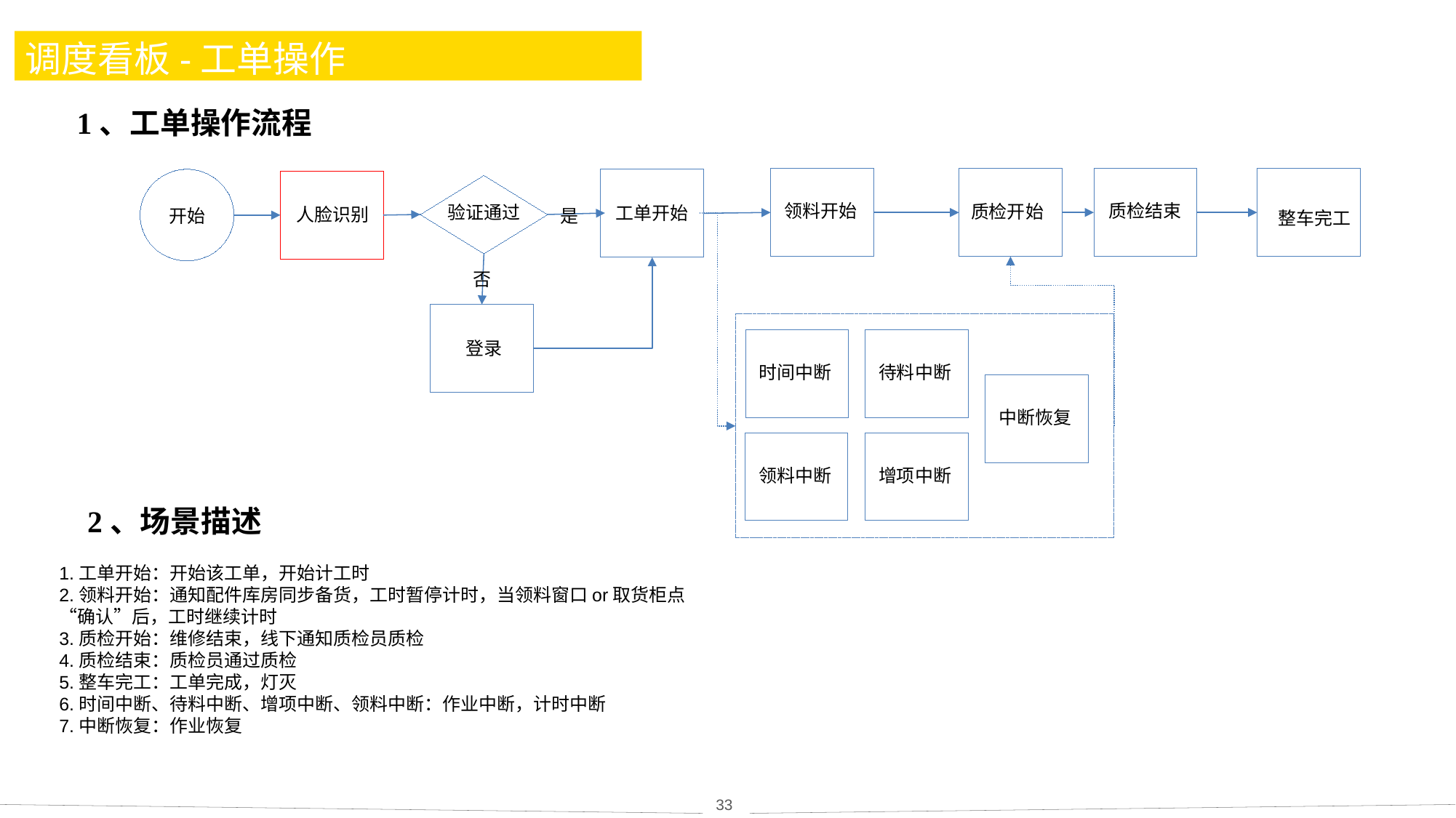

# 调度看板-工单操作
1、工单操作流程

领料开始

质检开始

质检结束

整车完工

开始

工单开始

人脸识别

验证通过
是
否

登录

时间中断

待料中断

中断恢复

领料中断

增项中断
2、场景描述
1.工单开始：开始该工单，开始计工时
2.领料开始：通知配件库房同步备货，工时暂停计时，当领料窗口or取货柜点“确认”后，工时继续计时
3.质检开始：维修结束，线下通知质检员质检
4.质检结束：质检员通过质检
5.整车完工：工单完成，灯灭
6.时间中断、待料中断、增项中断、领料中断：作业中断，计时中断
7.中断恢复：作业恢复